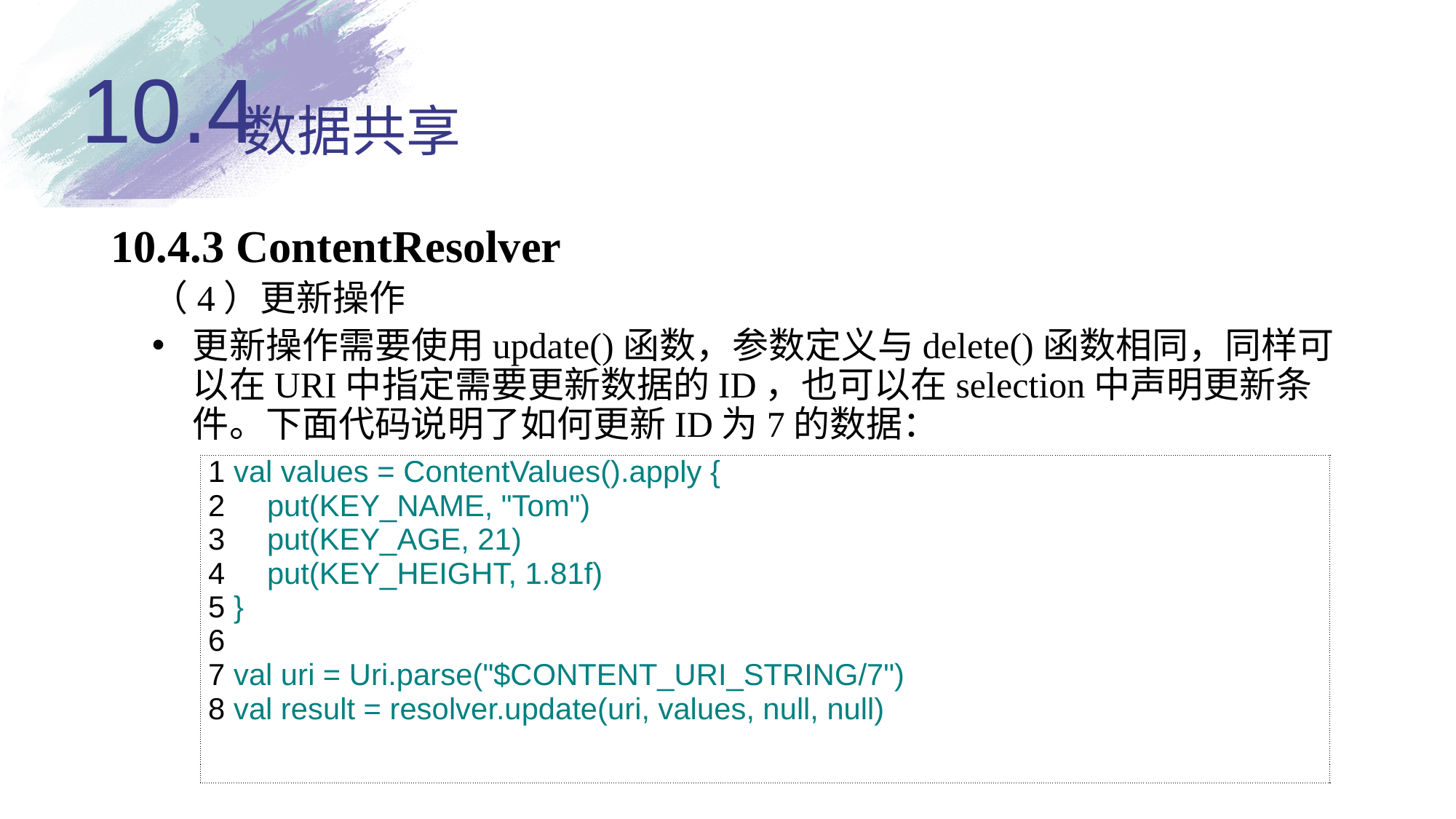

10.4
# 数据共享
10.4.3 ContentResolver
（4）更新操作
更新操作需要使用update()函数，参数定义与delete()函数相同，同样可以在URI中指定需要更新数据的ID，也可以在selection中声明更新条件。下面代码说明了如何更新ID为7的数据：

| 1 val values = ContentValues().apply { 2     put(KEY\_NAME, "Tom") 3     put(KEY\_AGE, 21) 4     put(KEY\_HEIGHT, 1.81f) 5 } 6  7 val uri = Uri.parse("$CONTENT\_URI\_STRING/7") 8 val result = resolver.update(uri, values, null, null) |
| --- |